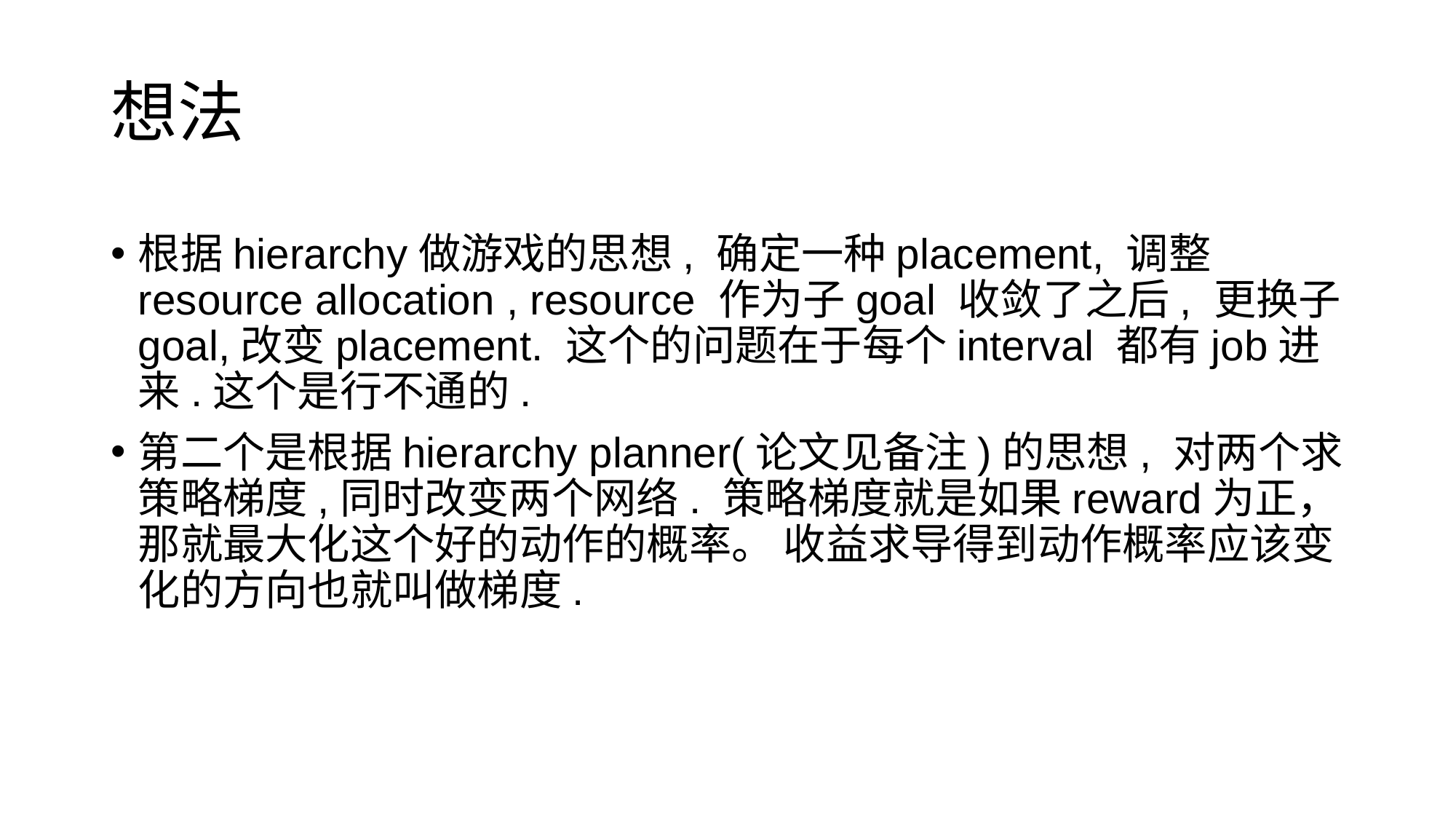

# 想法
根据hierarchy做游戏的思想, 确定一种placement, 调整resource allocation , resource 作为子goal 收敛了之后, 更换子goal,改变placement. 这个的问题在于每个interval 都有job进来.这个是行不通的.
第二个是根据hierarchy planner(论文见备注)的思想, 对两个求策略梯度,同时改变两个网络. 策略梯度就是如果reward为正，那就最大化这个好的动作的概率。 收益求导得到动作概率应该变化的方向也就叫做梯度.